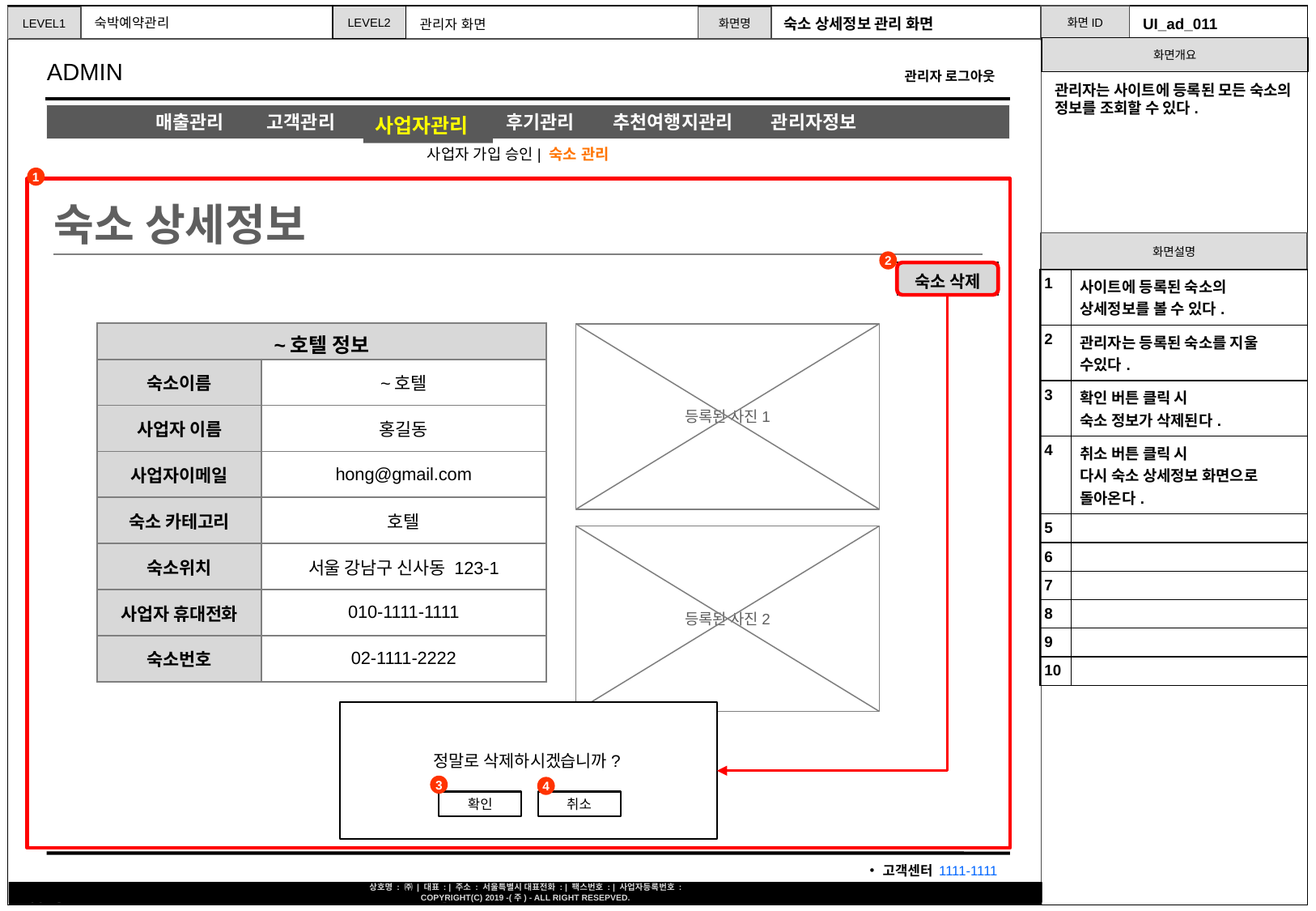

숙소 상세정보 관리 화면
UI_ad_011
숙박예약관리
관리자 화면
관리자는 사이트에 등록된 모든 숙소의 정보를 조회할 수 있다.
사업자관리
사업자 가입 승인| 숙소 관리
1

숙소 상세정보
2

| 숙소 삭제 |
| --- |
| 1 | 사이트에 등록된 숙소의 상세정보를 볼 수 있다. |
| --- | --- |
| 2 | 관리자는 등록된 숙소를 지울 수있다. |
| 3 | 확인 버튼 클릭 시 숙소 정보가 삭제된다. |
| 4 | 취소 버튼 클릭 시 다시 숙소 상세정보 화면으로 돌아온다. |
| 5 |  |
| 6 |  |
| 7 |  |
| 8 |  |
| 9 |  |
| 10 |  |
| ~호텔 정보 |  |
| --- | --- |
| 숙소이름 | ~호텔 |
| 사업자 이름 | 홍길동 |
| 사업자이메일 | hong@gmail.com |
| 숙소 카테고리 | 호텔 |
| 숙소위치 | 서울 강남구 신사동 123-1 |
| 사업자 휴대전화 | 010-1111-1111 |
| 숙소번호 | 02-1111-2222 |
등록된 사진1

등록된 사진2

정말로 삭제하시겠습니까?
확인
취소
3
4